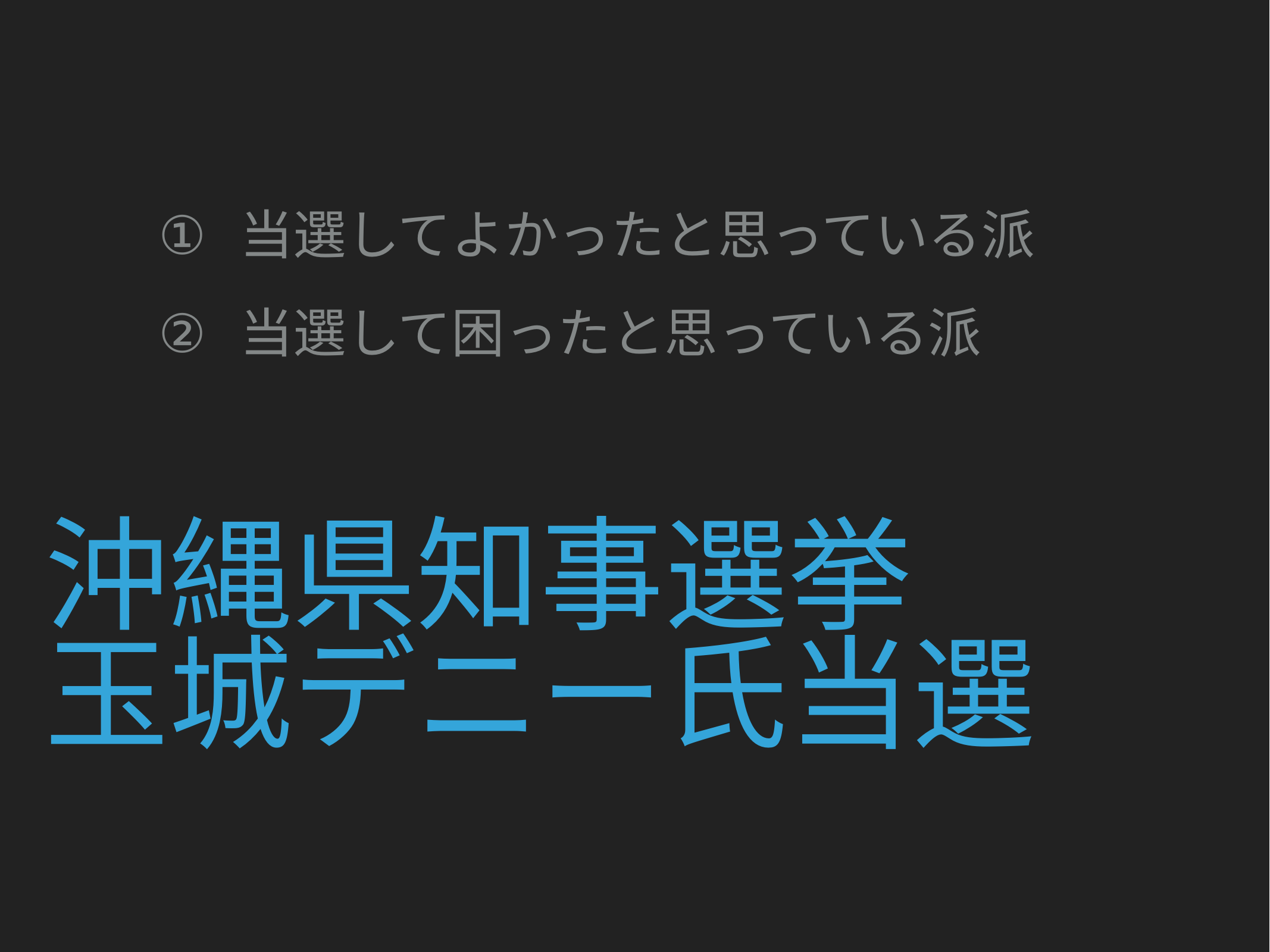

当選してよかったと思っている派
当選して困ったと思っている派
# 沖縄県知事選挙
玉城デニー氏当選